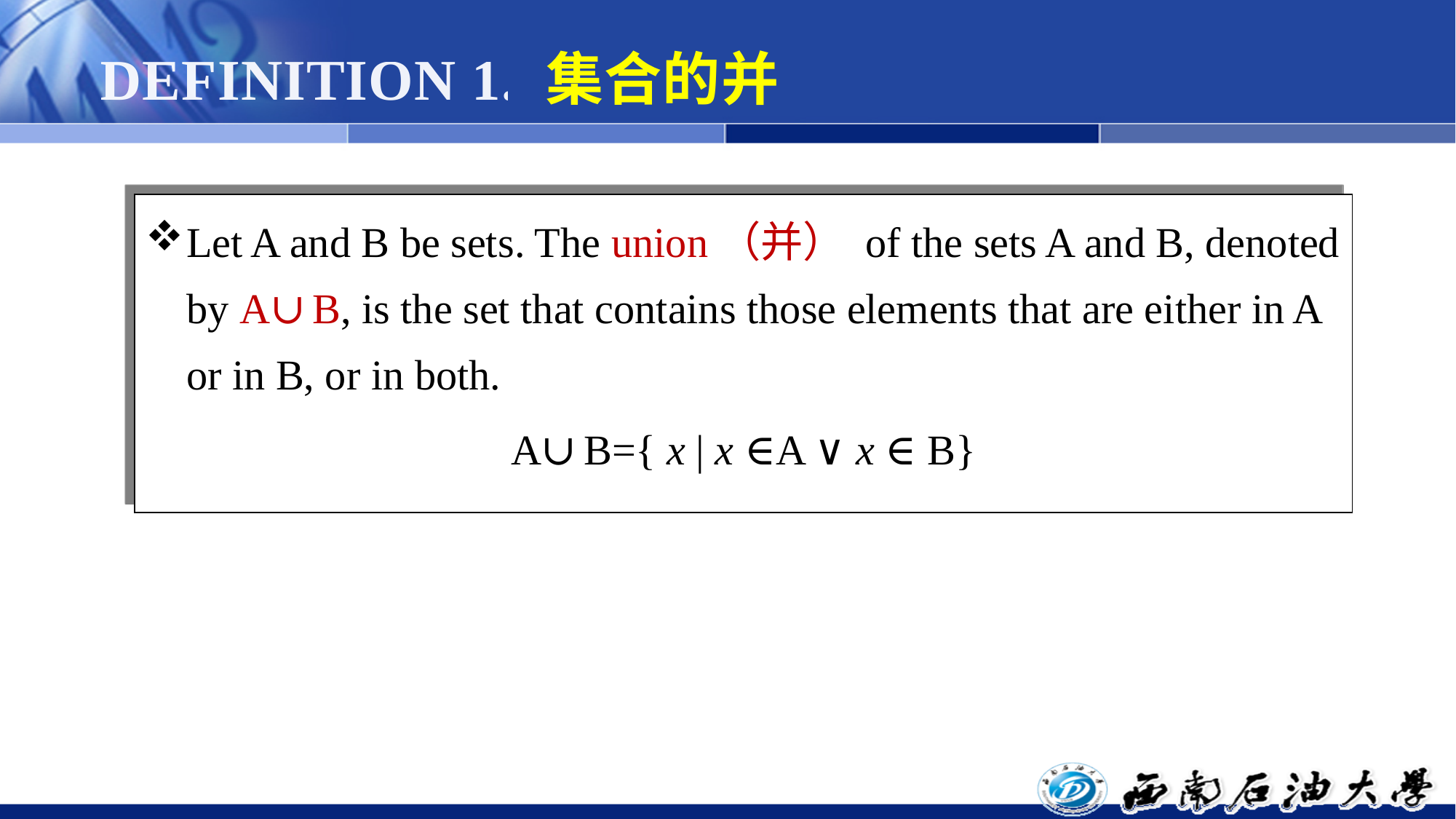

# DEFINITION 1. 集合的并
Let A and B be sets. The union（并） of the sets A and B, denoted by A∪B, is the set that contains those elements that are either in A or in B, or in both.
A∪B={ x | x ∈A ∨ x ∈ B}